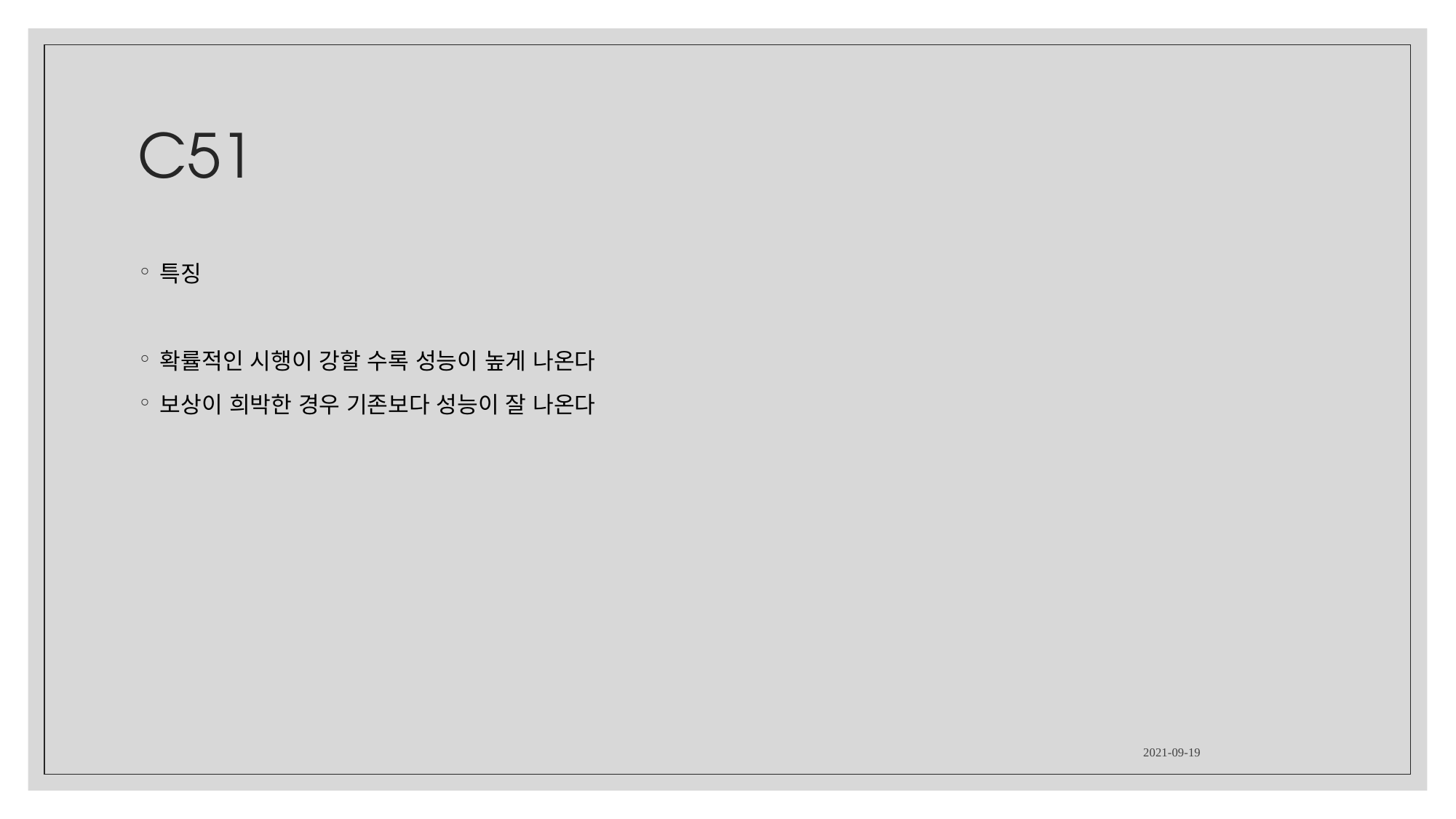

# C51
특징

확률적인 시행이 강할 수록 성능이 높게 나온다
보상이 희박한 경우 기존보다 성능이 잘 나온다

2021-09-19